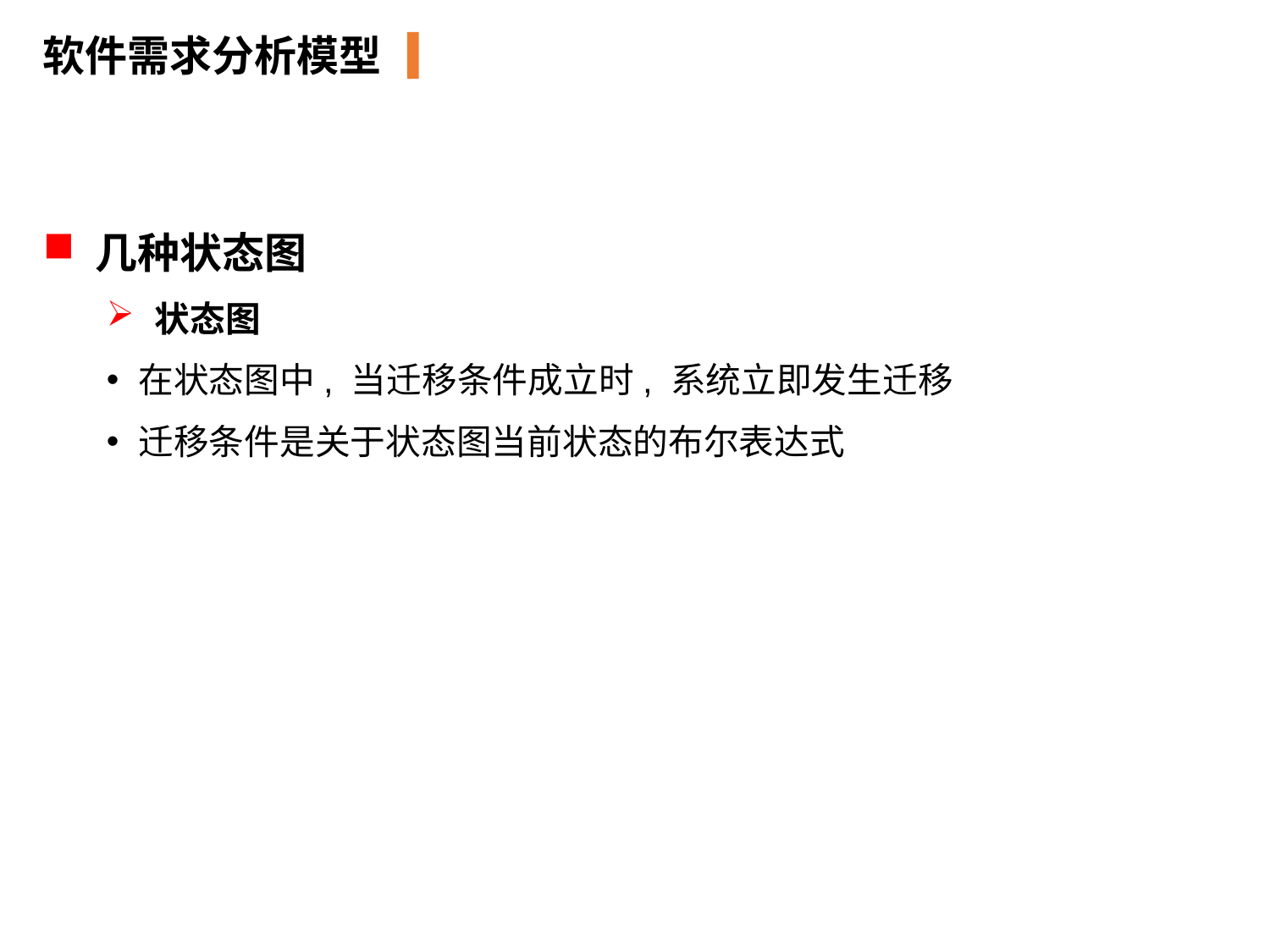

软件需求分析模型

 几种状态图
 状态图
在状态图中, 当迁移条件成立时, 系统立即发生迁移
迁移条件是关于状态图当前状态的布尔表达式